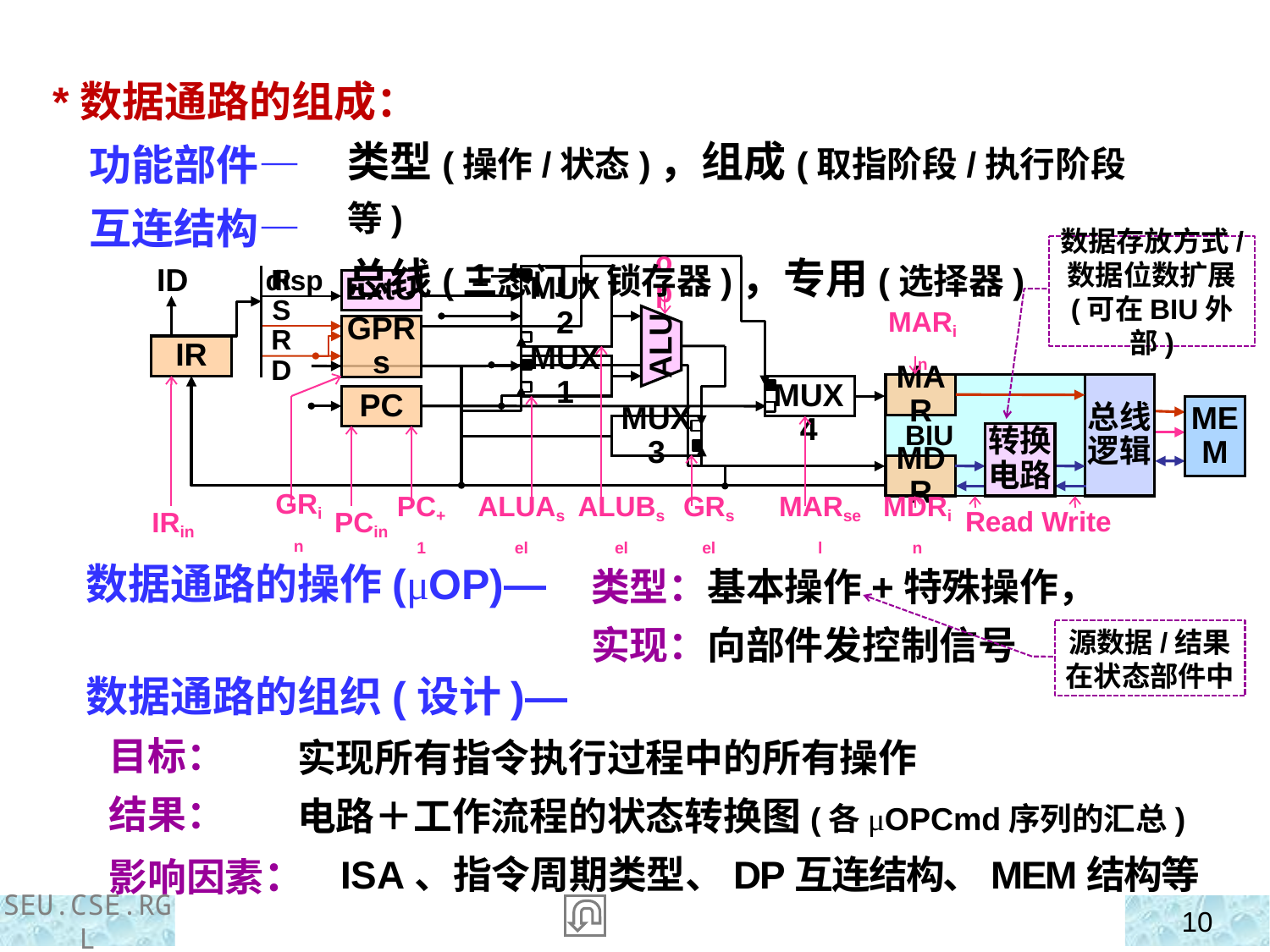

*数据通路的组成：
    功能部件—
    互连结构—
类型(操作/状态)，组成(取指阶段/执行阶段等)
总线(三态门+锁存器)，专用(选择器)
数据存放方式/
数据位数扩展
(可在BIU外部)
1
MUX2
ID
disp

RS
RD

MUX1

 MUX4

MUX3

op
MARin
IRin
GRin
PCin
PC+1
ALUAsel
ALUBsel
GRsel
MARsel
MDRin
Read Write
ExtU
GPRs
ALU
IR
  BIU
PC
MEM
MAR
总线逻辑
转换电路
MDR
    数据通路的操作(μOP)—

    数据通路的组织(设计)—
       目标：
       结果：
       影响因素：
类型：基本操作+特殊操作，
实现：向部件发控制信号
源数据/结果在状态部件中
实现所有指令执行过程中的所有操作
电路＋工作流程的状态转换图(各μOPCmd序列的汇总)
    ISA、指令周期类型、DP互连结构、MEM结构等

SEU.CSE.RGL
10